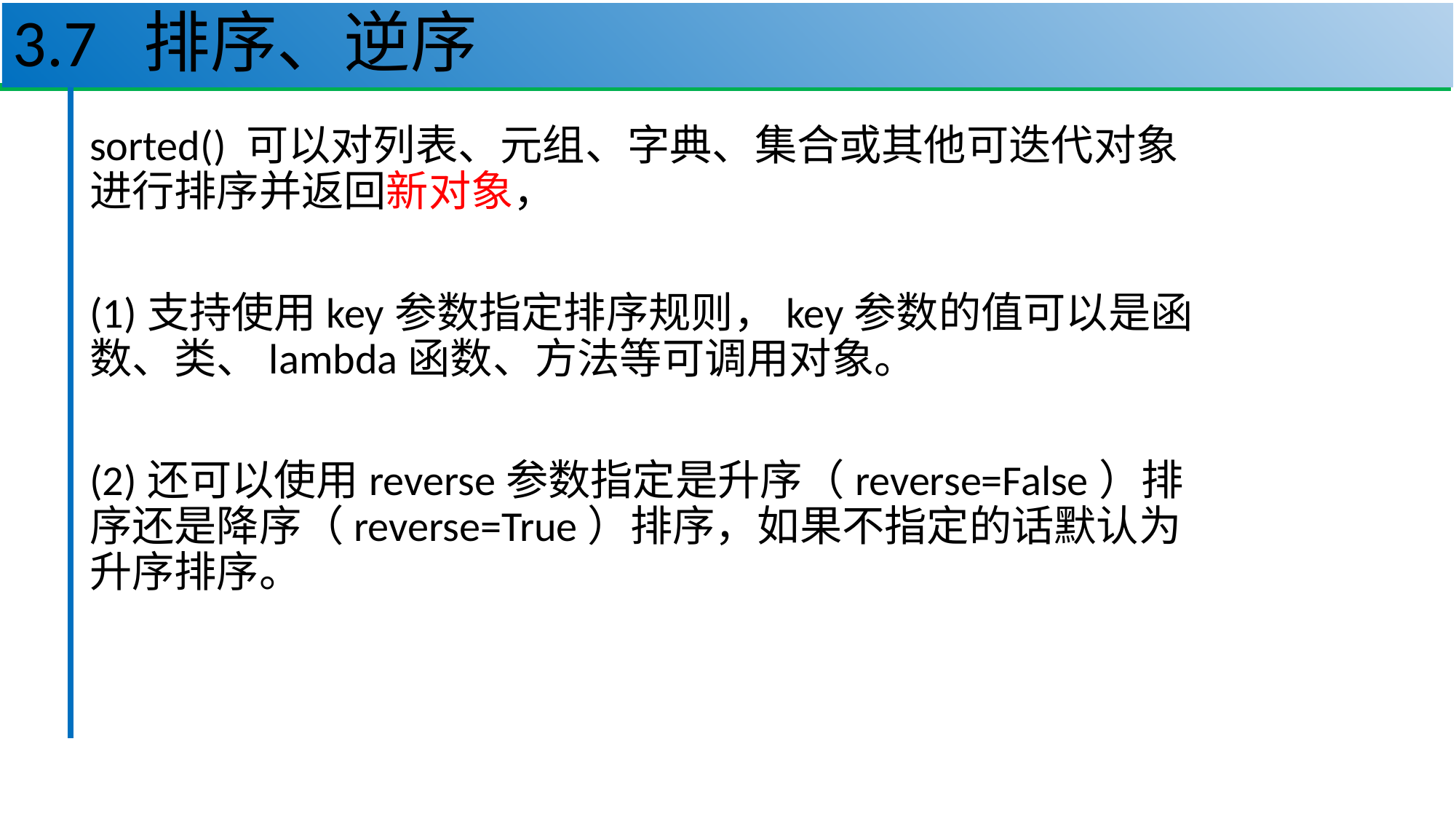

# 3.7  排序、逆序
26
sorted() 可以对列表、元组、字典、集合或其他可迭代对象进行排序并返回新对象，

(1)支持使用key参数指定排序规则，key参数的值可以是函数、类、lambda函数、方法等可调用对象。

(2)还可以使用reverse参数指定是升序（reverse=False）排序还是降序（reverse=True）排序，如果不指定的话默认为升序排序。